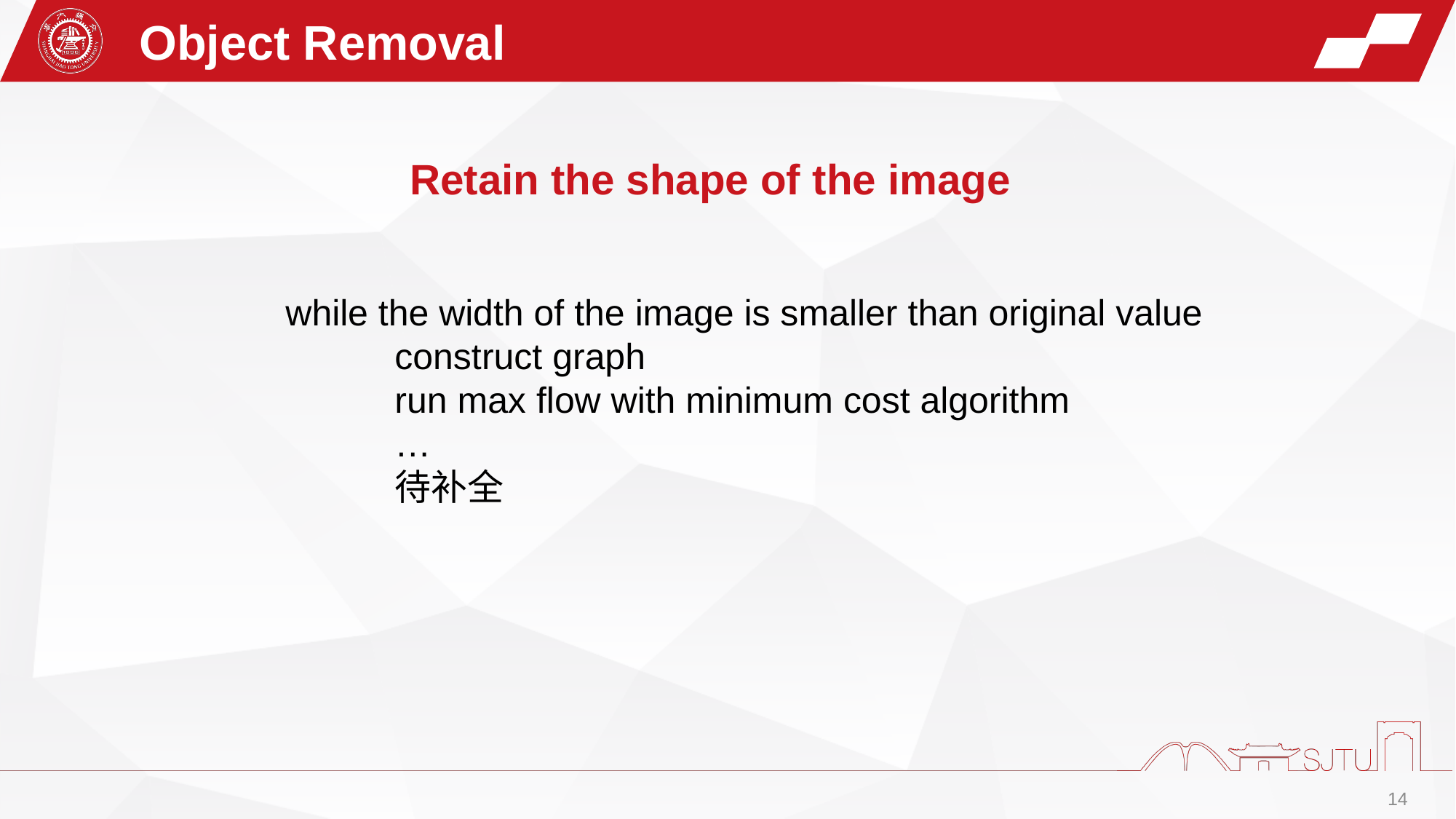

Object Removal
Retain the shape of the image

while the width of the image is smaller than original value
	construct graph
	run max flow with minimum cost algorithm
	…
	待补全
14